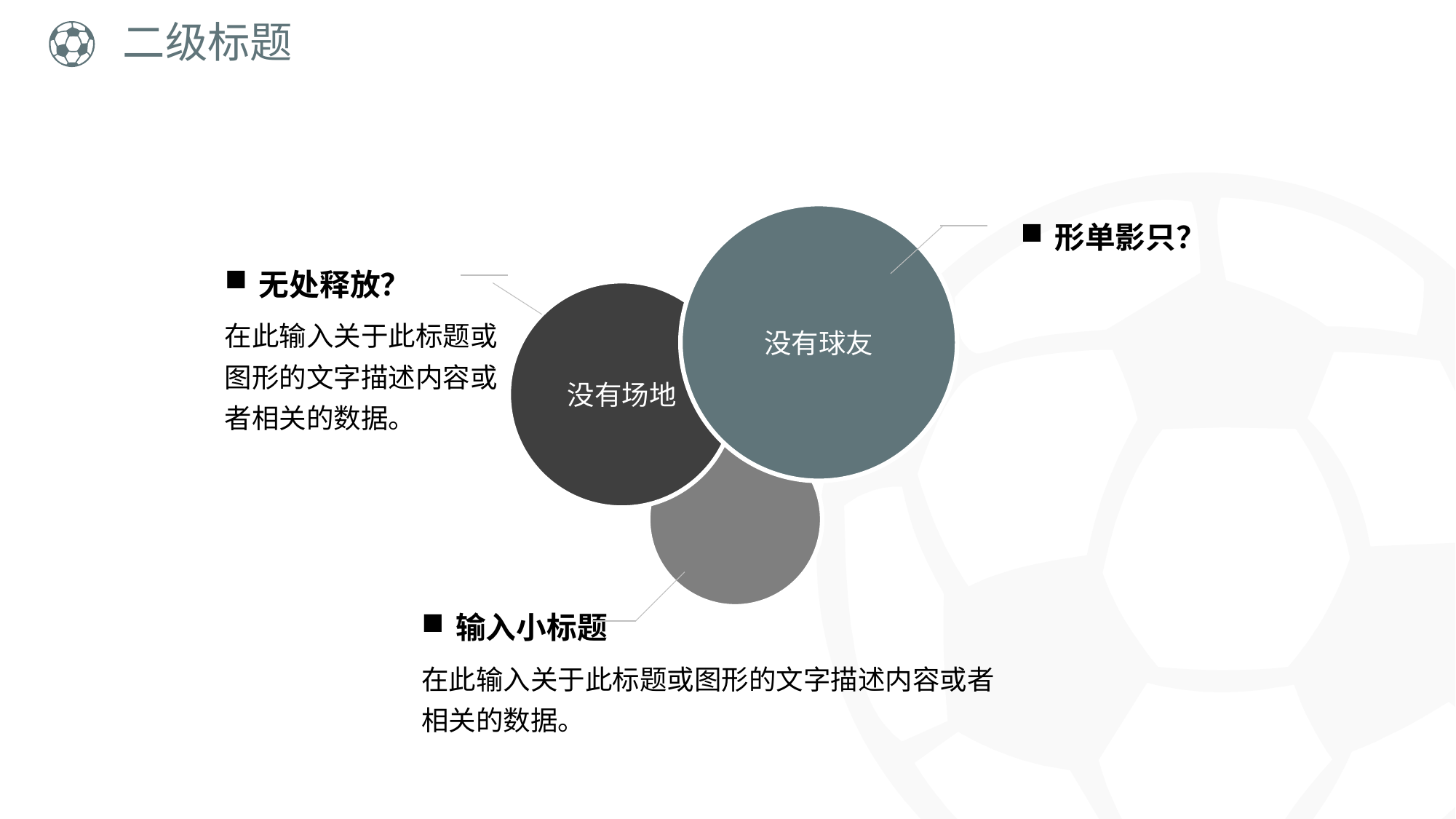

# 二级标题
没有球友
形单影只？

无处释放？
在此输入关于此标题或图形的文字描述内容或者相关的数据。
没有场地

输入小标题
在此输入关于此标题或图形的文字描述内容或者相关的数据。